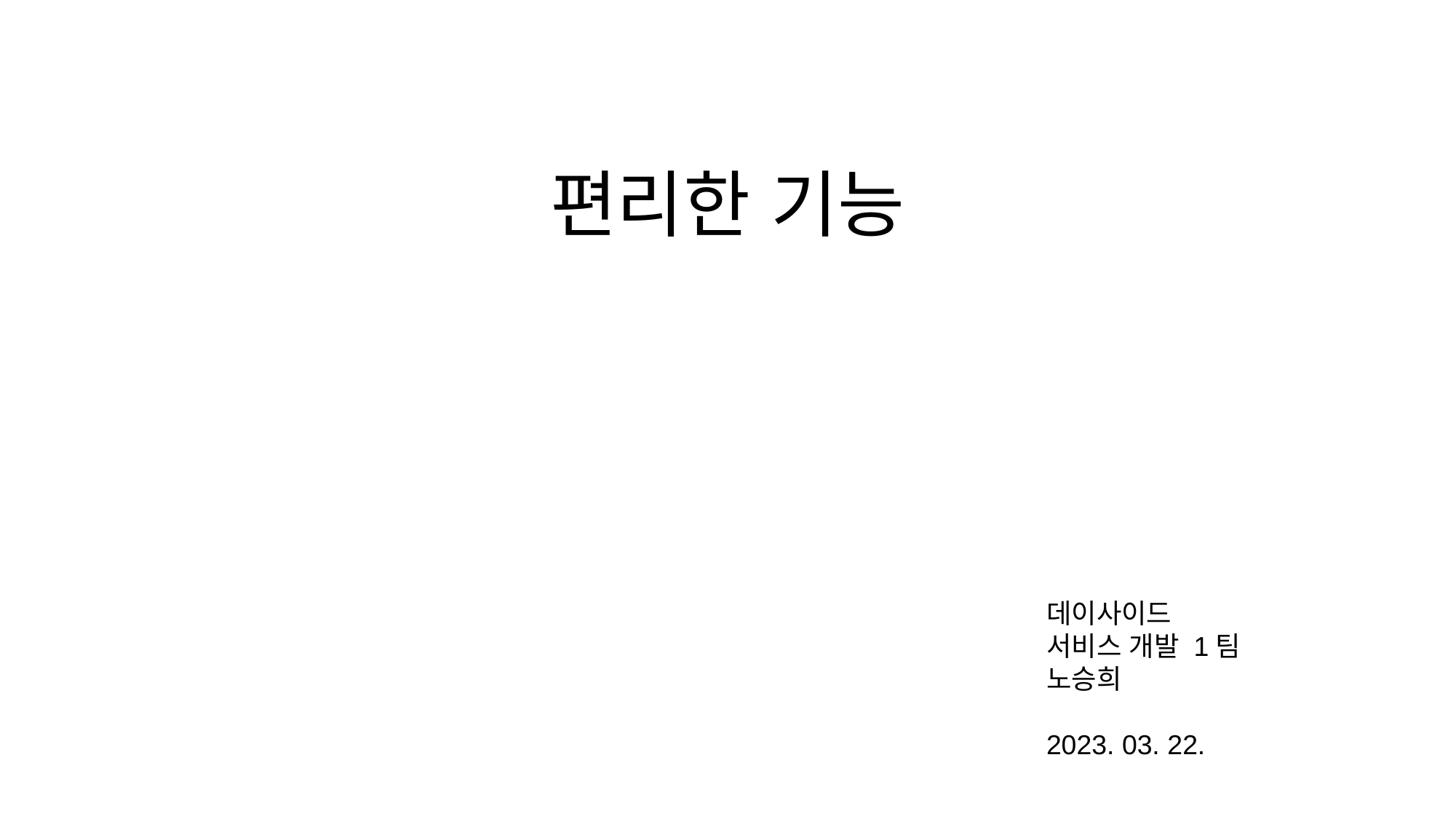

편리한 기능
데이사이드
서비스 개발 1팀
노승희

2023. 03. 22.